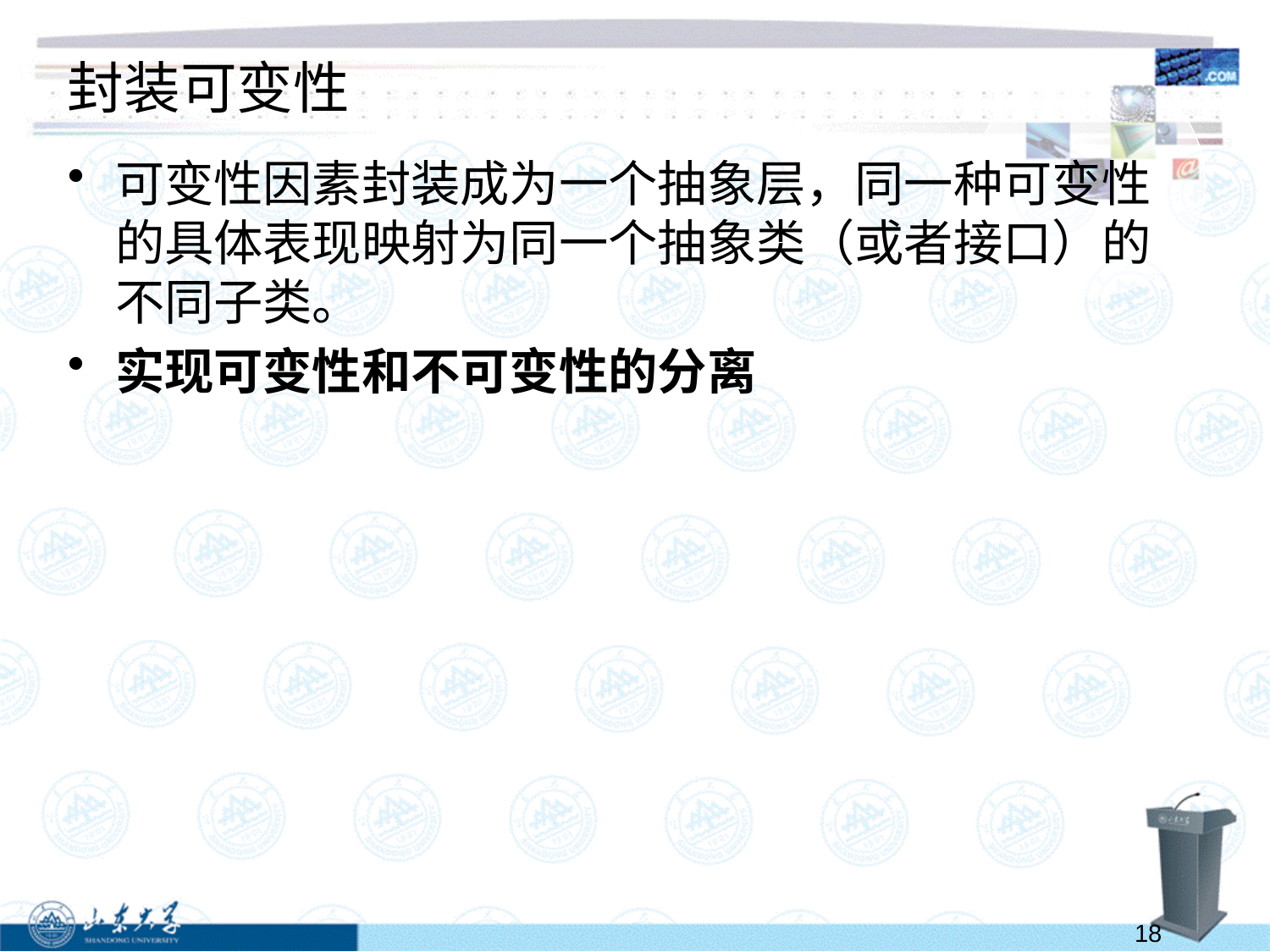

# 封装可变性
可变性因素封装成为一个抽象层，同一种可变性的具体表现映射为同一个抽象类（或者接口）的不同子类。
实现可变性和不可变性的分离
18